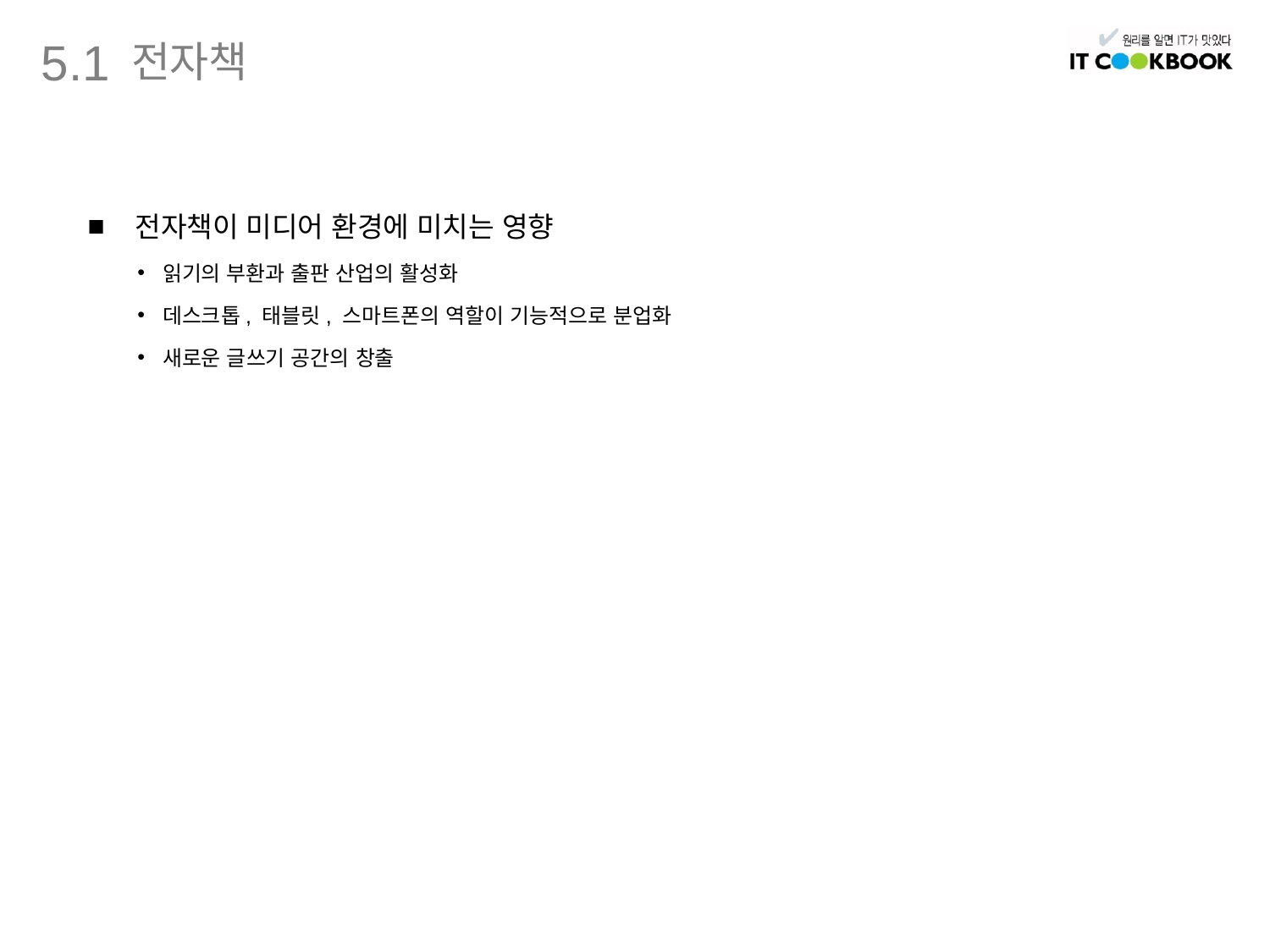

전자책
5.1
전자책이 미디어 환경에 미치는 영향
읽기의 부환과 출판 산업의 활성화
데스크톱, 태블릿, 스마트폰의 역할이 기능적으로 분업화
새로운 글쓰기 공간의 창출